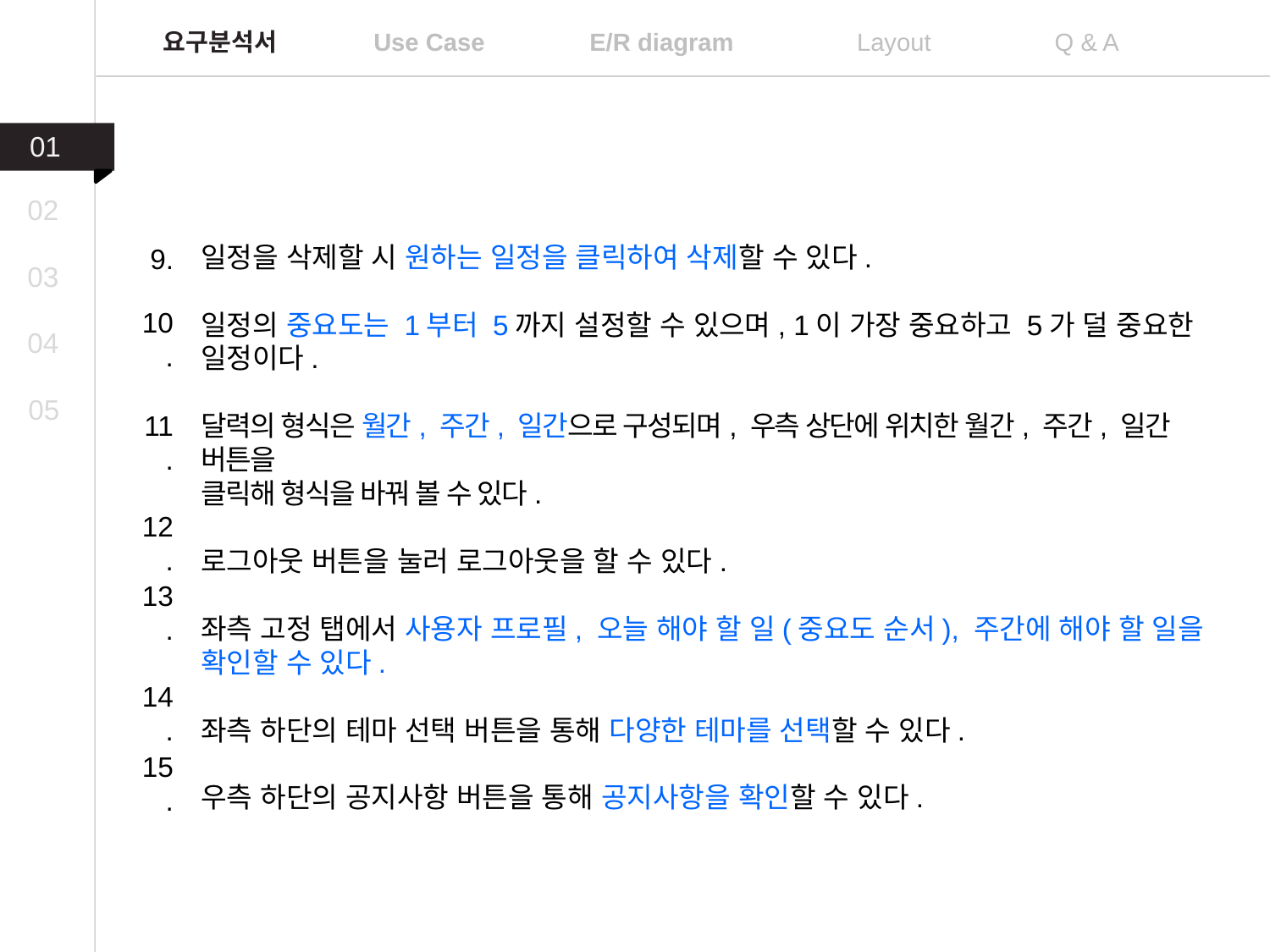

요구분석서
Use Case
E/R diagram
Layout
Q & A
01

02
일정을 삭제할 시 원하는 일정을 클릭하여 삭제할 수 있다.

일정의 중요도는 1부터 5까지 설정할 수 있으며, 1이 가장 중요하고 5가 덜 중요한
일정이다.

달력의 형식은 월간, 주간, 일간으로 구성되며, 우측 상단에 위치한 월간, 주간, 일간 버튼을
클릭해 형식을 바꿔 볼 수 있다.

로그아웃 버튼을 눌러 로그아웃을 할 수 있다.

좌측 고정 탭에서 사용자 프로필, 오늘 해야 할 일(중요도 순서), 주간에 해야 할 일을
확인할 수 있다.

좌측 하단의 테마 선택 버튼을 통해 다양한 테마를 선택할 수 있다.

우측 하단의 공지사항 버튼을 통해 공지사항을 확인할 수 있다.
9.
03
10.
04
  05
11.
12.
13.
14.
15.